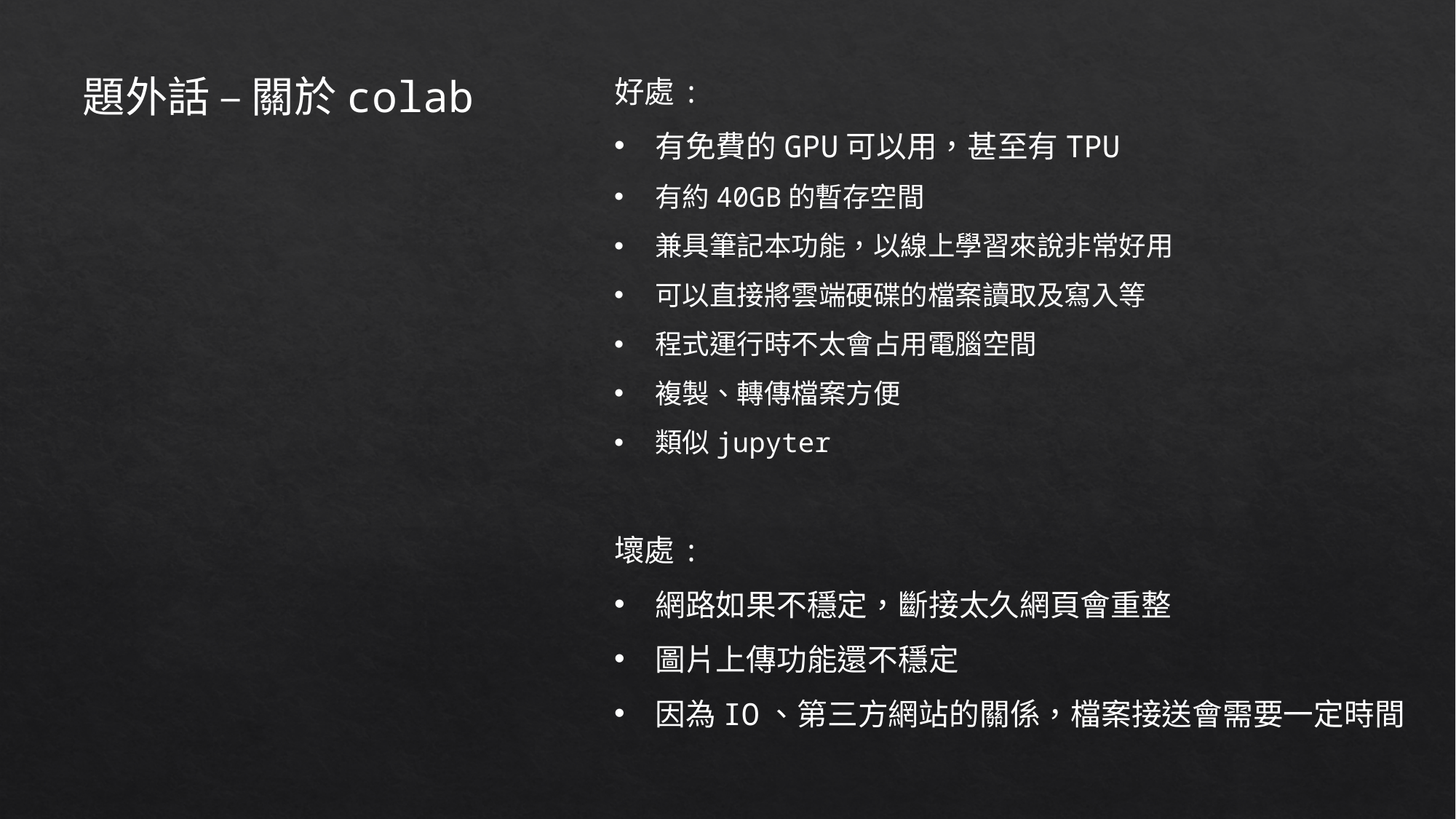

好處:
有免費的GPU可以用，甚至有TPU
有約40GB的暫存空間
兼具筆記本功能，以線上學習來說非常好用
可以直接將雲端硬碟的檔案讀取及寫入等
程式運行時不太會占用電腦空間
複製、轉傳檔案方便
類似jupyter

壞處:
網路如果不穩定，斷接太久網頁會重整
圖片上傳功能還不穩定
因為IO、第三方網站的關係，檔案接送會需要一定時間
題外話 – 關於colab